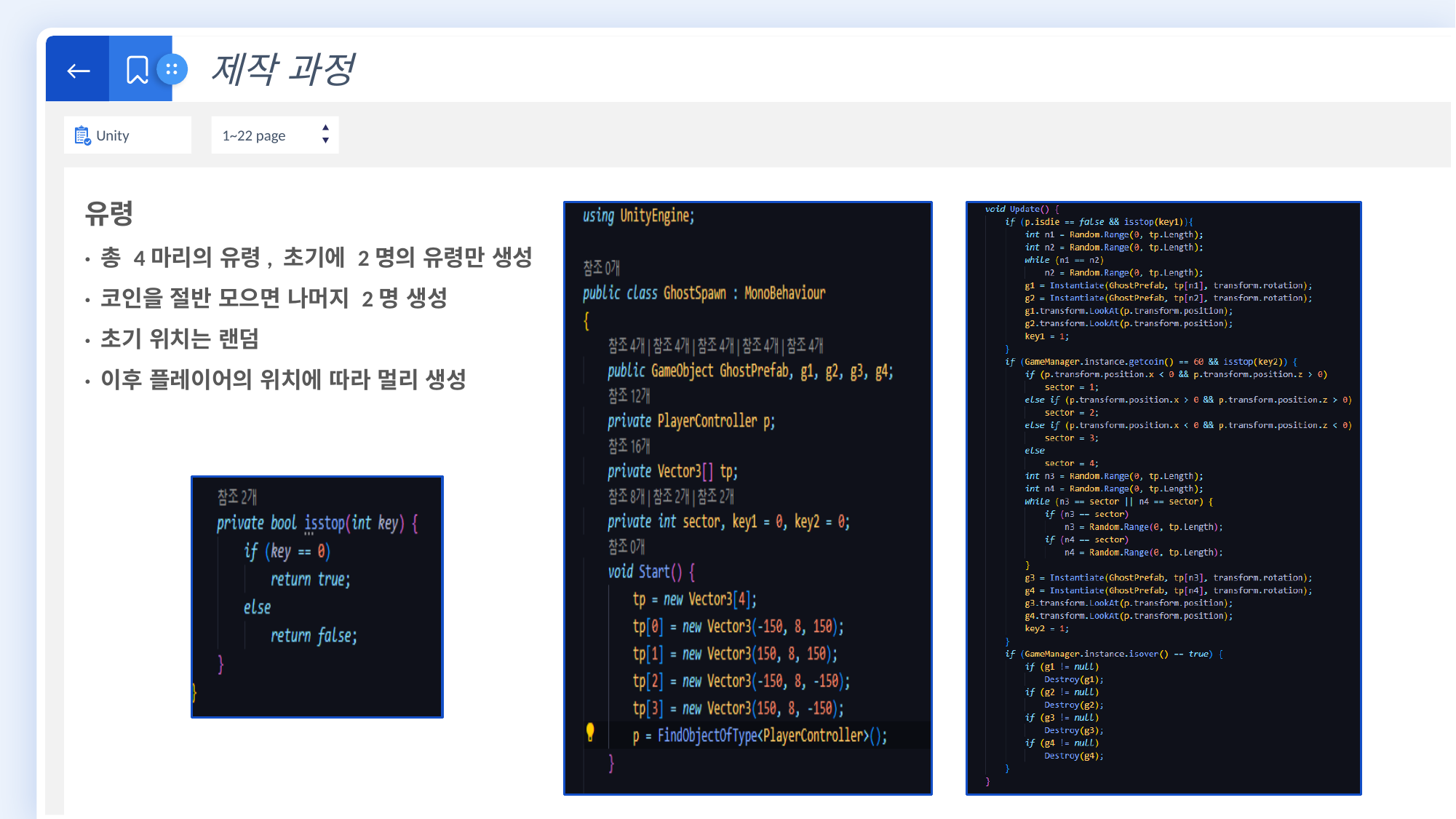

←

제작 과정
Unity
1~22 page

유령
· 총 4마리의 유령, 초기에 2명의 유령만 생성
· 코인을 절반 모으면 나머지 2명 생성
· 초기 위치는 랜덤
· 이후 플레이어의 위치에 따라 멀리 생성